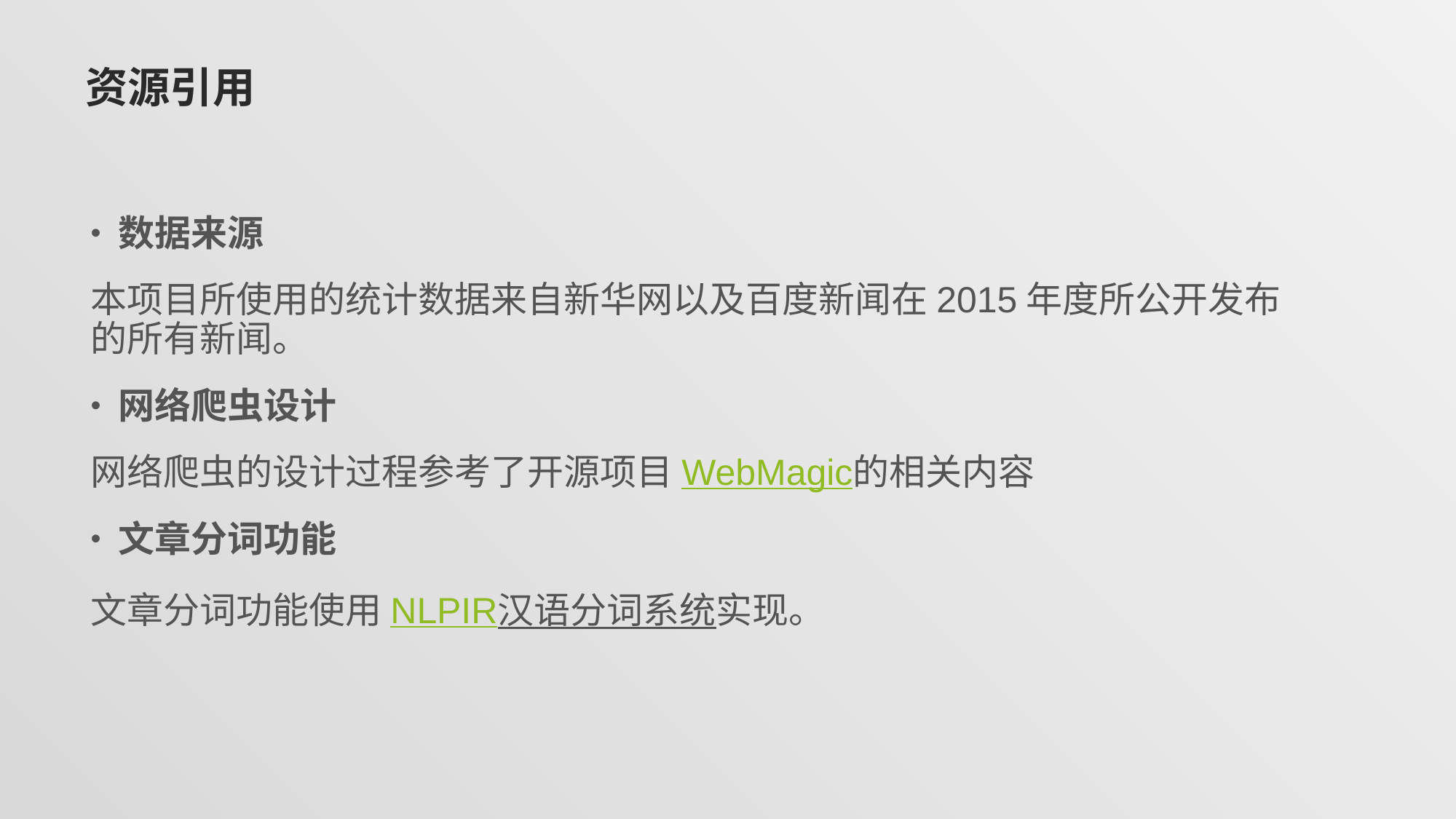

数据来源
本项目所使用的统计数据来自新华网以及百度新闻在2015年度所公开发布的所有新闻。
网络爬虫设计
网络爬虫的设计过程参考了开源项目WebMagic的相关内容
文章分词功能
文章分词功能使用NLPIR汉语分词系统实现。

# 资源引用